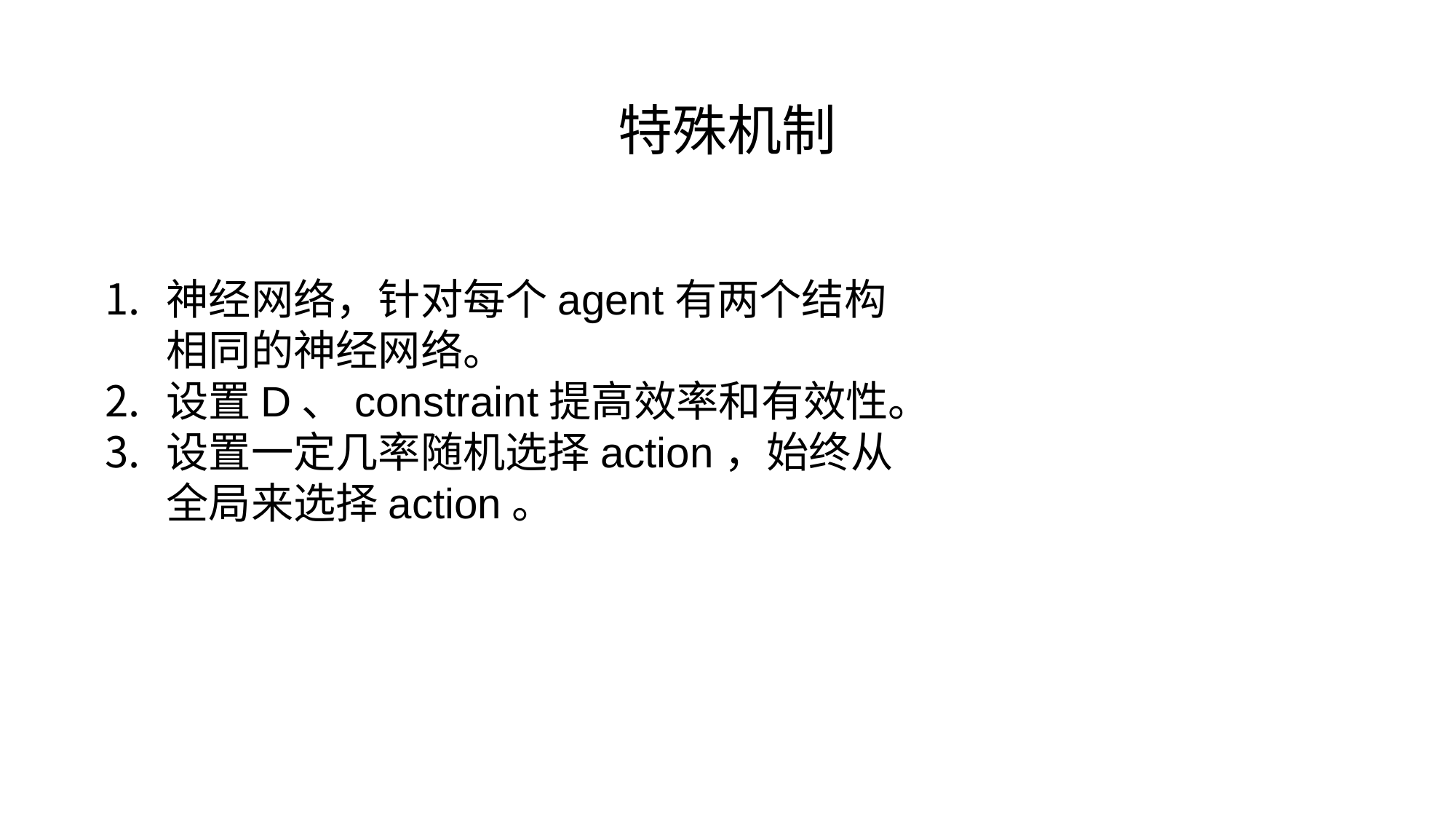

特殊机制
神经网络，针对每个agent有两个结构相同的神经网络。
设置D、constraint提高效率和有效性。
设置一定几率随机选择action，始终从全局来选择action。